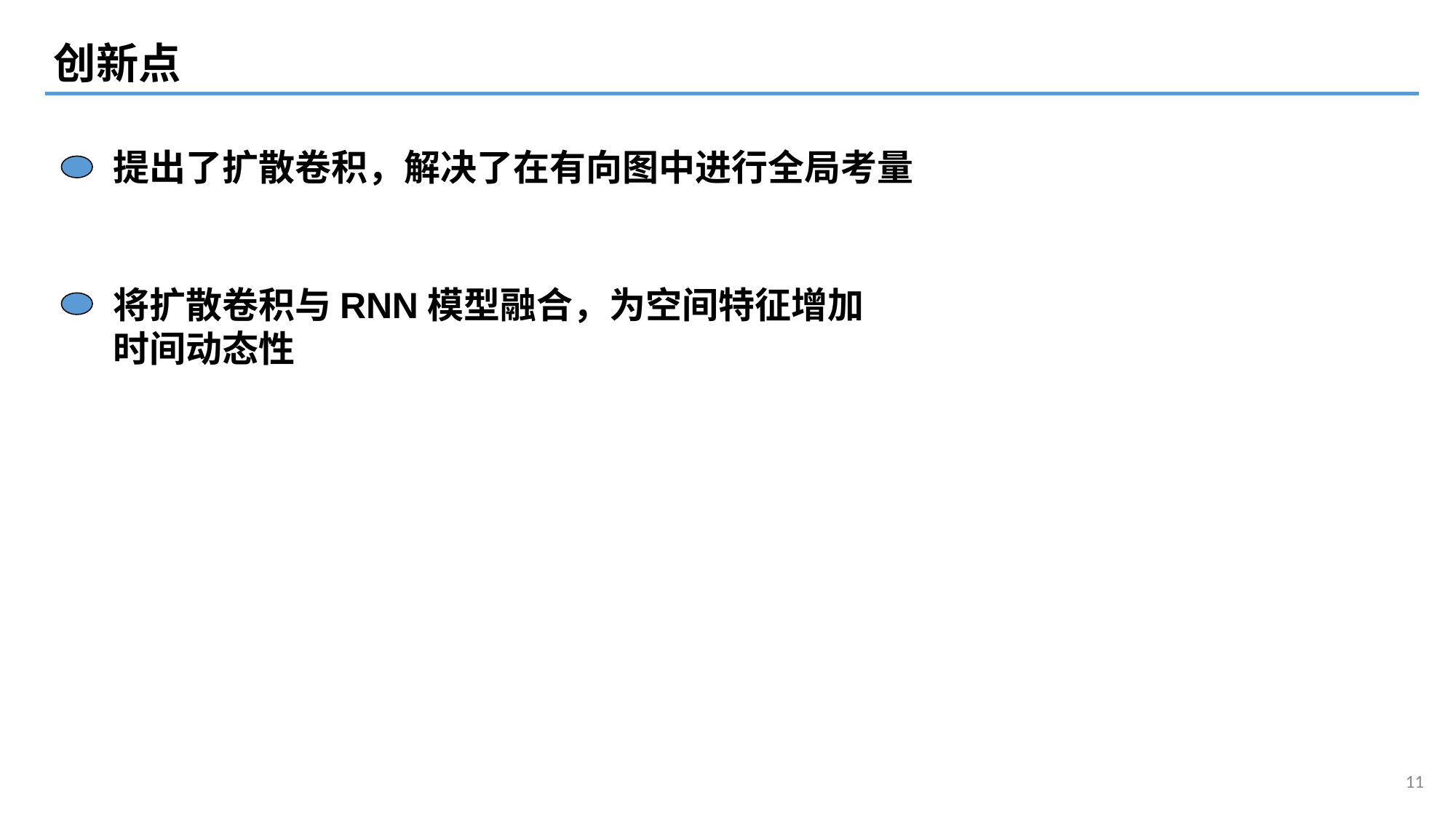

创新点
提出了扩散卷积，解决了在有向图中进行全局考量

将扩散卷积与RNN模型融合，为空间特征增加时间动态性

11